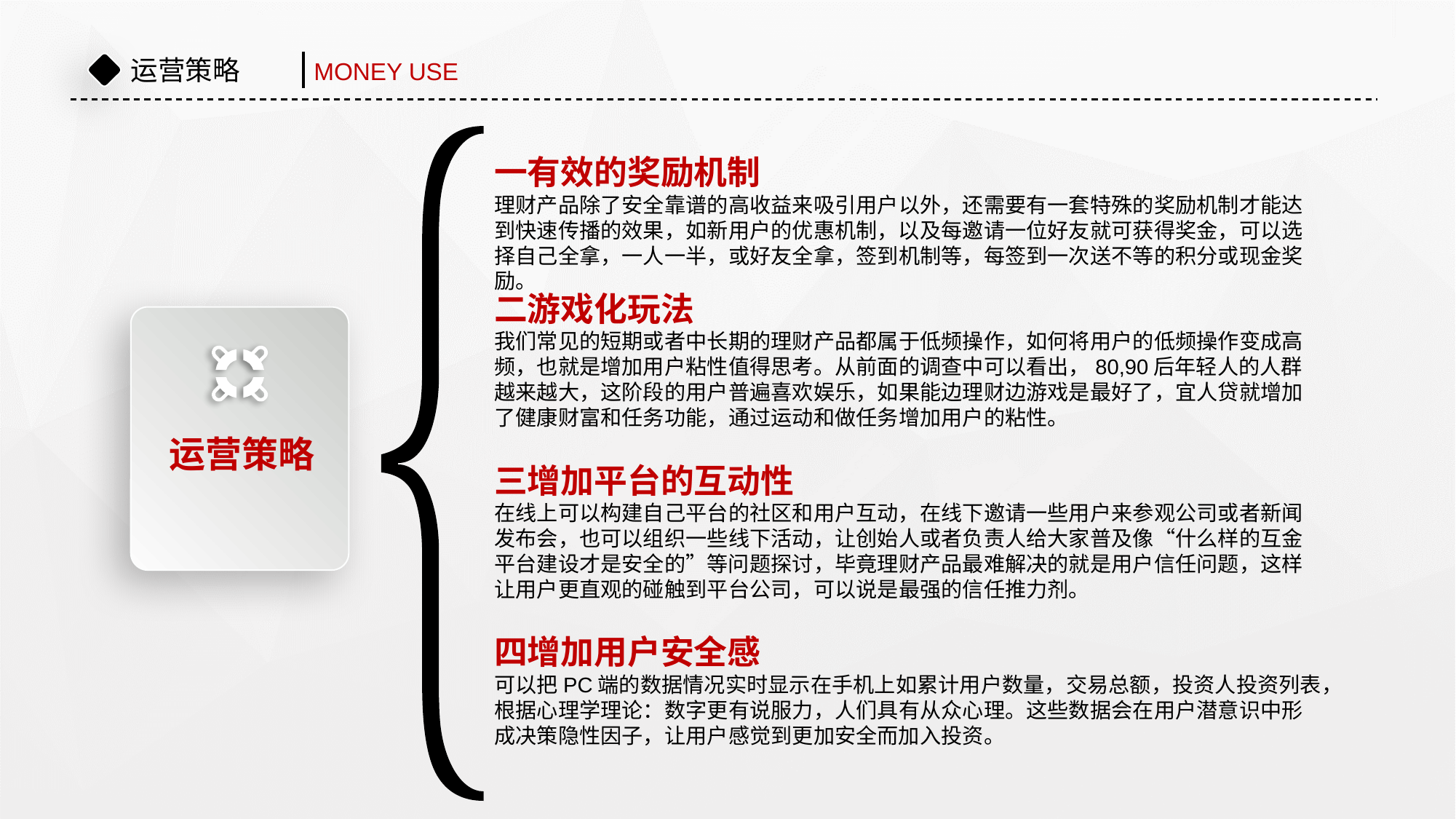

运营策略
MONEY USE
一有效的奖励机制
理财产品除了安全靠谱的高收益来吸引用户以外，还需要有一套特殊的奖励机制才能达到快速传播的效果，如新用户的优惠机制，以及每邀请一位好友就可获得奖金，可以选择自己全拿，一人一半，或好友全拿，签到机制等，每签到一次送不等的积分或现金奖励。

二游戏化玩法
我们常见的短期或者中长期的理财产品都属于低频操作，如何将用户的低频操作变成高频，也就是增加用户粘性值得思考。从前面的调查中可以看出，80,90后年轻人的人群越来越大，这阶段的用户普遍喜欢娱乐，如果能边理财边游戏是最好了，宜人贷就增加了健康财富和任务功能，通过运动和做任务增加用户的粘性。

运营策略
三增加平台的互动性
在线上可以构建自己平台的社区和用户互动，在线下邀请一些用户来参观公司或者新闻发布会，也可以组织一些线下活动，让创始人或者负责人给大家普及像“什么样的互金平台建设才是安全的”等问题探讨，毕竟理财产品最难解决的就是用户信任问题，这样让用户更直观的碰触到平台公司，可以说是最强的信任推力剂。

四增加用户安全感
可以把PC端的数据情况实时显示在手机上如累计用户数量，交易总额，投资人投资列表，
根据心理学理论：数字更有说服力，人们具有从众心理。这些数据会在用户潜意识中形成决策隐性因子，让用户感觉到更加安全而加入投资。